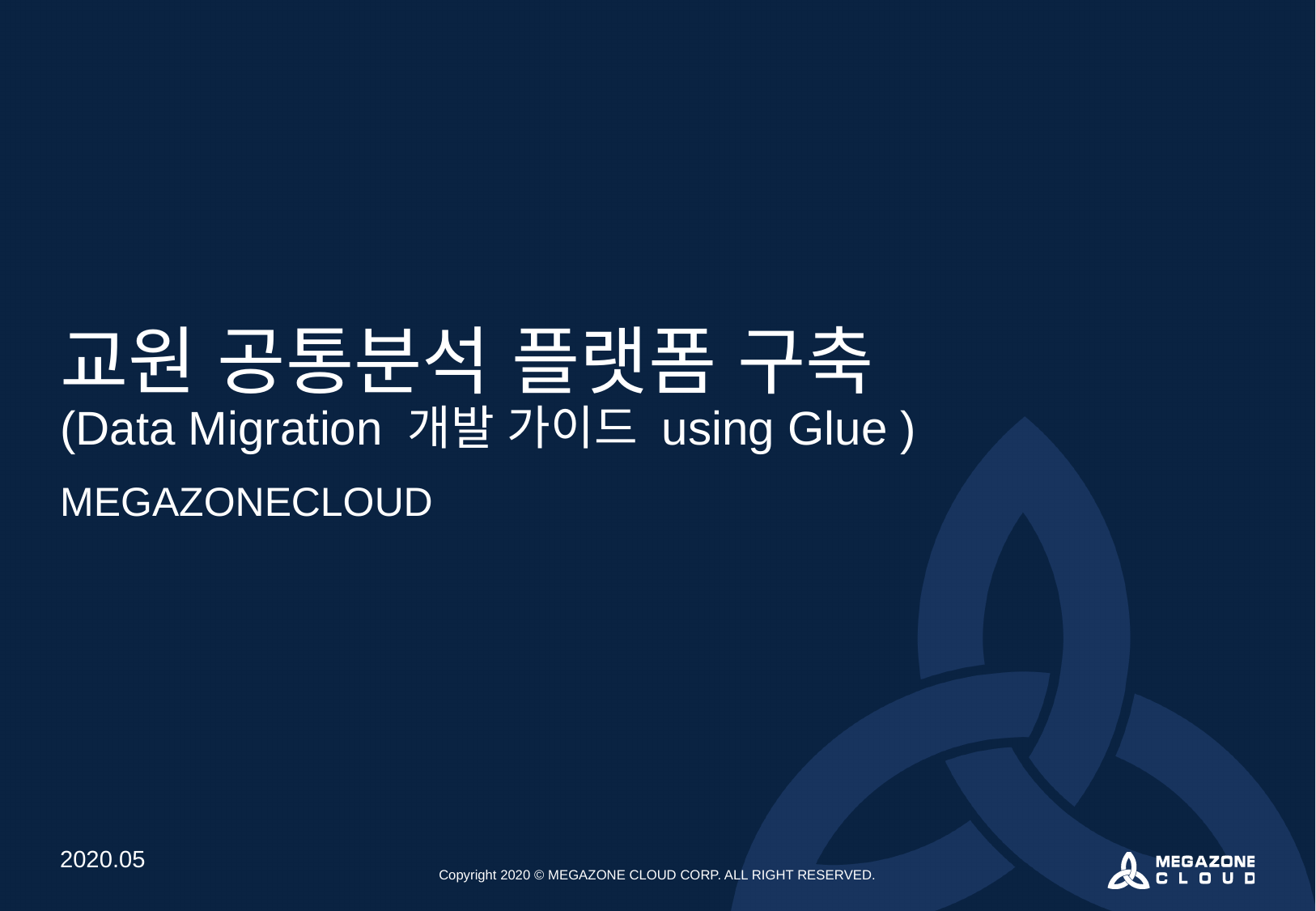

교원 공통분석 플랫폼 구축
(Data Migration 개발 가이드 using Glue )
MEGAZONECLOUD
2020.05